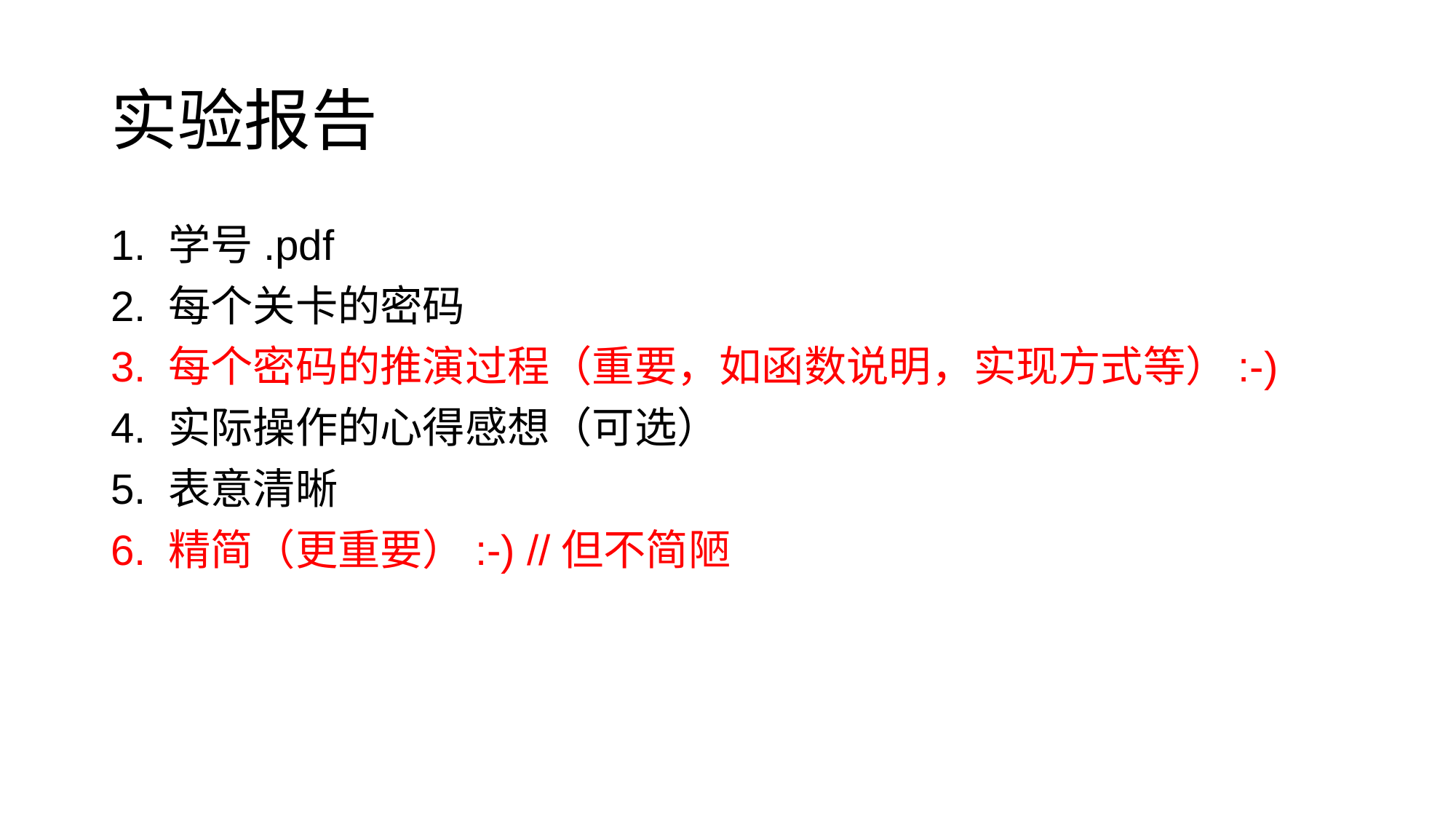

# 实验报告
1. 学号.pdf
2. 每个关卡的密码
3. 每个密码的推演过程（重要，如函数说明，实现方式等）:-)
4. 实际操作的心得感想（可选）
5. 表意清晰
6. 精简（更重要）:-) //但不简陋